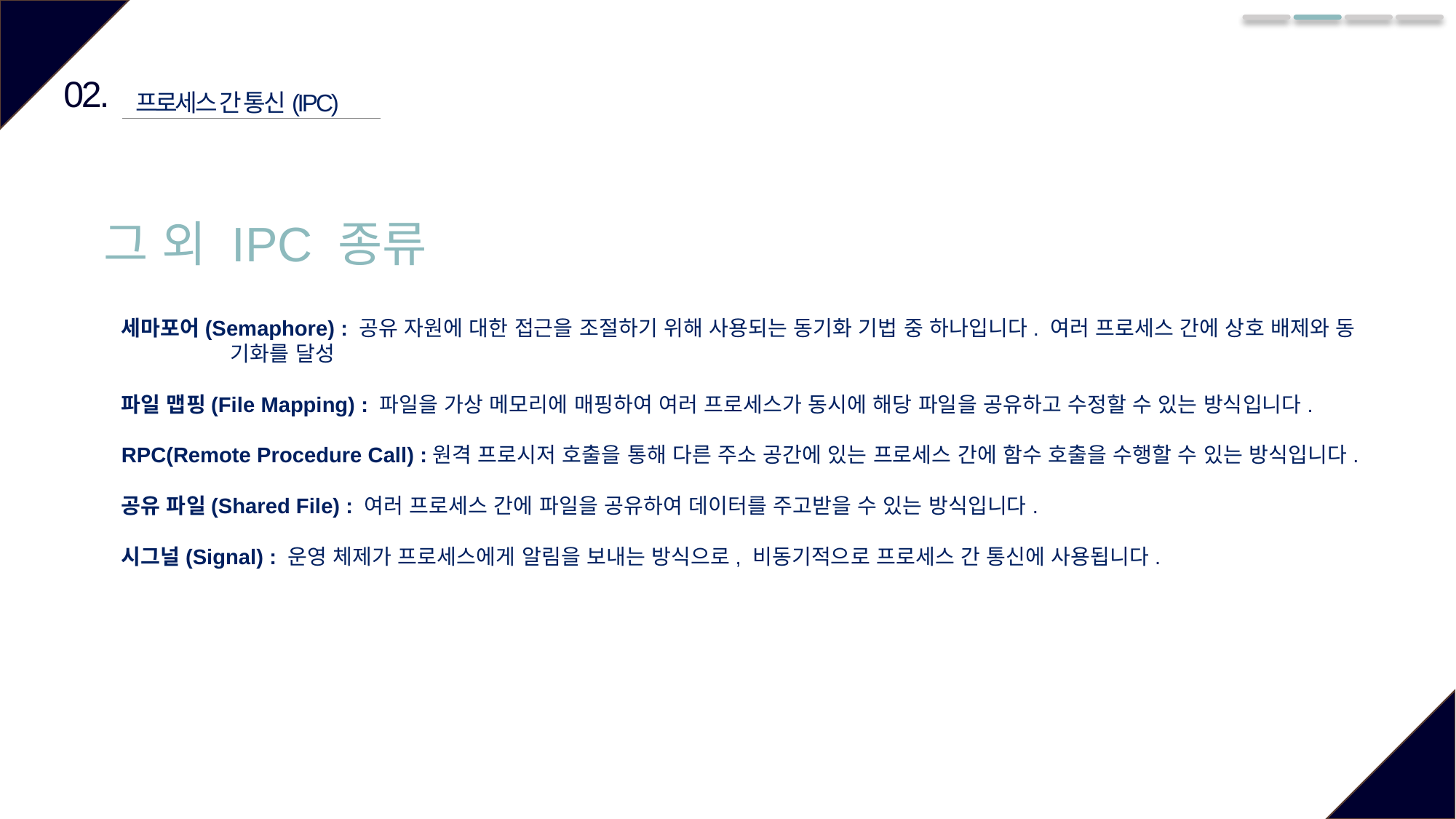

02.
프로세스 간 통신(IPC)
그 외 IPC 종류
세마포어(Semaphore) : 공유 자원에 대한 접근을 조절하기 위해 사용되는 동기화 기법 중 하나입니다. 여러 프로세스 간에 상호 배제와 동		기화를 달성

파일 맵핑(File Mapping) : 파일을 가상 메모리에 매핑하여 여러 프로세스가 동시에 해당 파일을 공유하고 수정할 수 있는 방식입니다.

RPC(Remote Procedure Call) :원격 프로시저 호출을 통해 다른 주소 공간에 있는 프로세스 간에 함수 호출을 수행할 수 있는 방식입니다.

공유 파일(Shared File) : 여러 프로세스 간에 파일을 공유하여 데이터를 주고받을 수 있는 방식입니다.

시그널(Signal) : 운영 체제가 프로세스에게 알림을 보내는 방식으로, 비동기적으로 프로세스 간 통신에 사용됩니다.